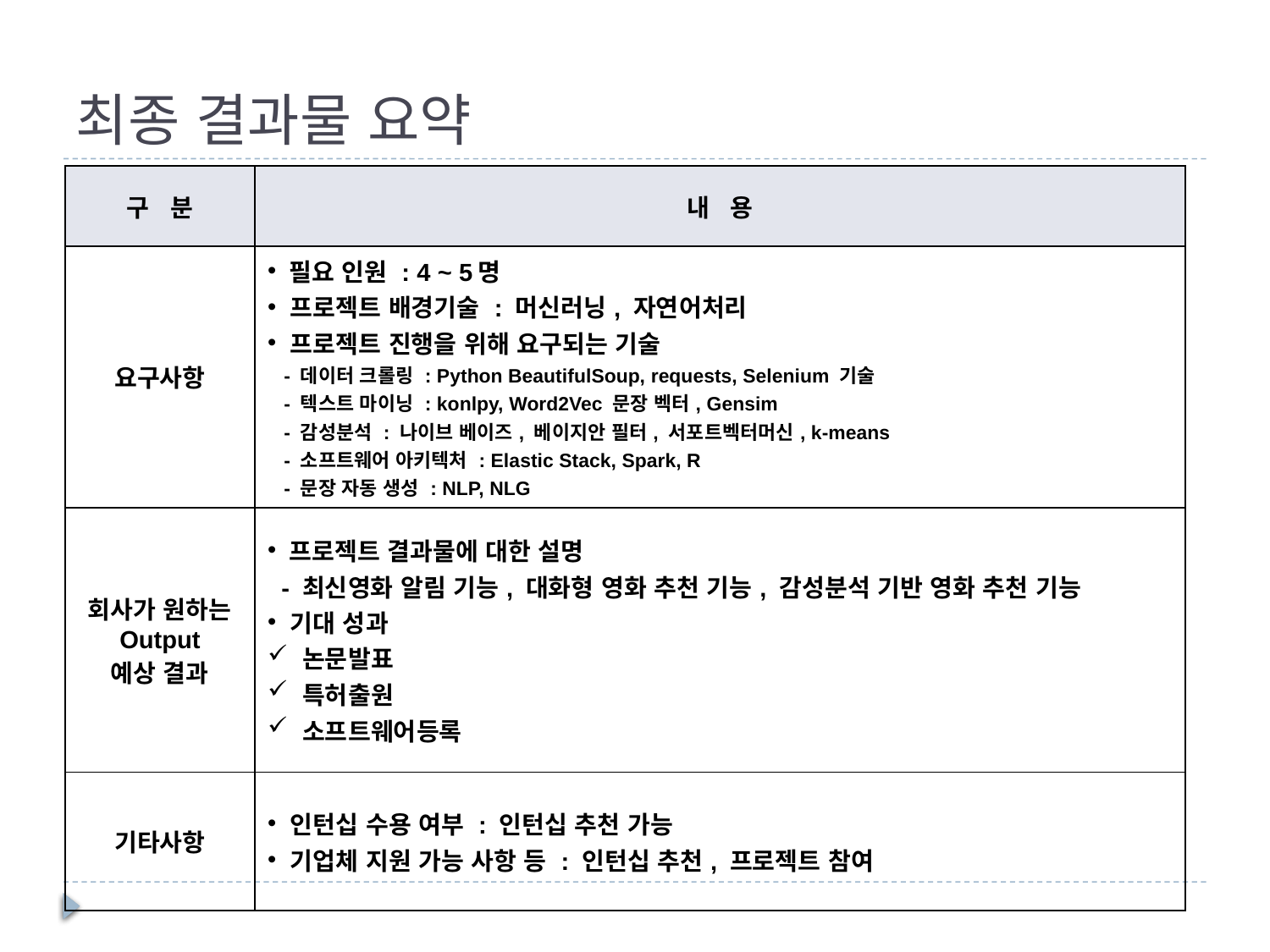

# 최종 결과물 요약
| 구 분 | 내 용 |
| --- | --- |
| 요구사항 | 필요 인원 : 4 ~ 5명 프로젝트 배경기술 : 머신러닝, 자연어처리 프로젝트 진행을 위해 요구되는 기술 - 데이터 크롤링 : Python BeautifulSoup, requests, Selenium 기술 - 텍스트 마이닝 : konlpy, Word2Vec 문장 벡터, Gensim - 감성분석 : 나이브 베이즈, 베이지안 필터, 서포트벡터머신, k-means - 소프트웨어 아키텍처 : Elastic Stack, Spark, R - 문장 자동 생성 : NLP, NLG |
| 회사가 원하는 Output 예상 결과 | 프로젝트 결과물에 대한 설명 - 최신영화 알림 기능, 대화형 영화 추천 기능, 감성분석 기반 영화 추천 기능 기대 성과 논문발표 특허출원 소프트웨어등록 |
| 기타사항 | 인턴십 수용 여부 : 인턴십 추천 가능 기업체 지원 가능 사항 등 : 인턴십 추천, 프로젝트 참여 |